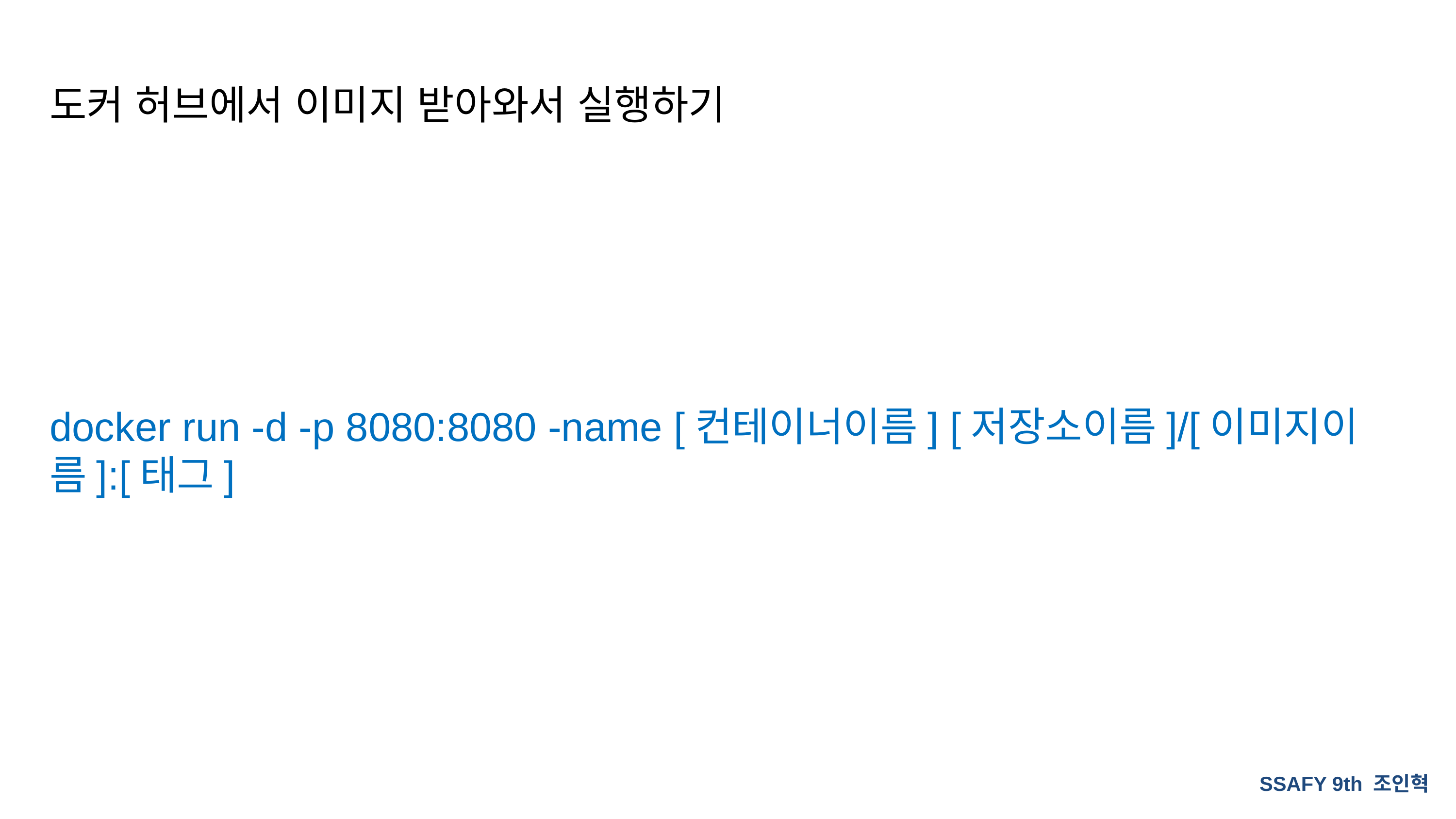

도커 허브에서 이미지 받아와서 실행하기
docker run -d -p 8080:8080 -name [컨테이너이름] [저장소이름]/[이미지이름]:[태그]
SSAFY 9th 조인혁